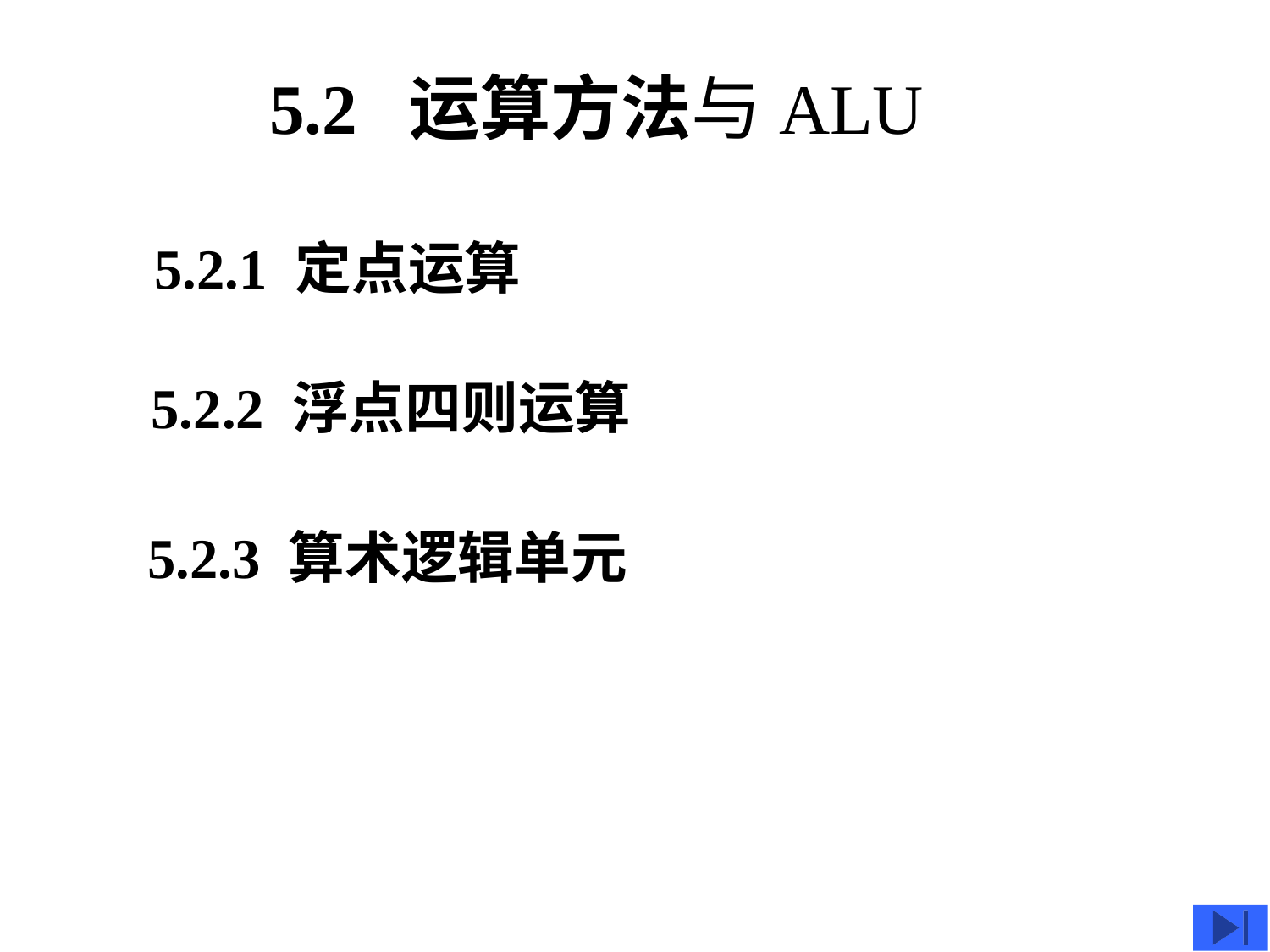

# 5.2  运算方法与ALU
5.2.1 定点运算
5.2.2 浮点四则运算
5.2.3 算术逻辑单元